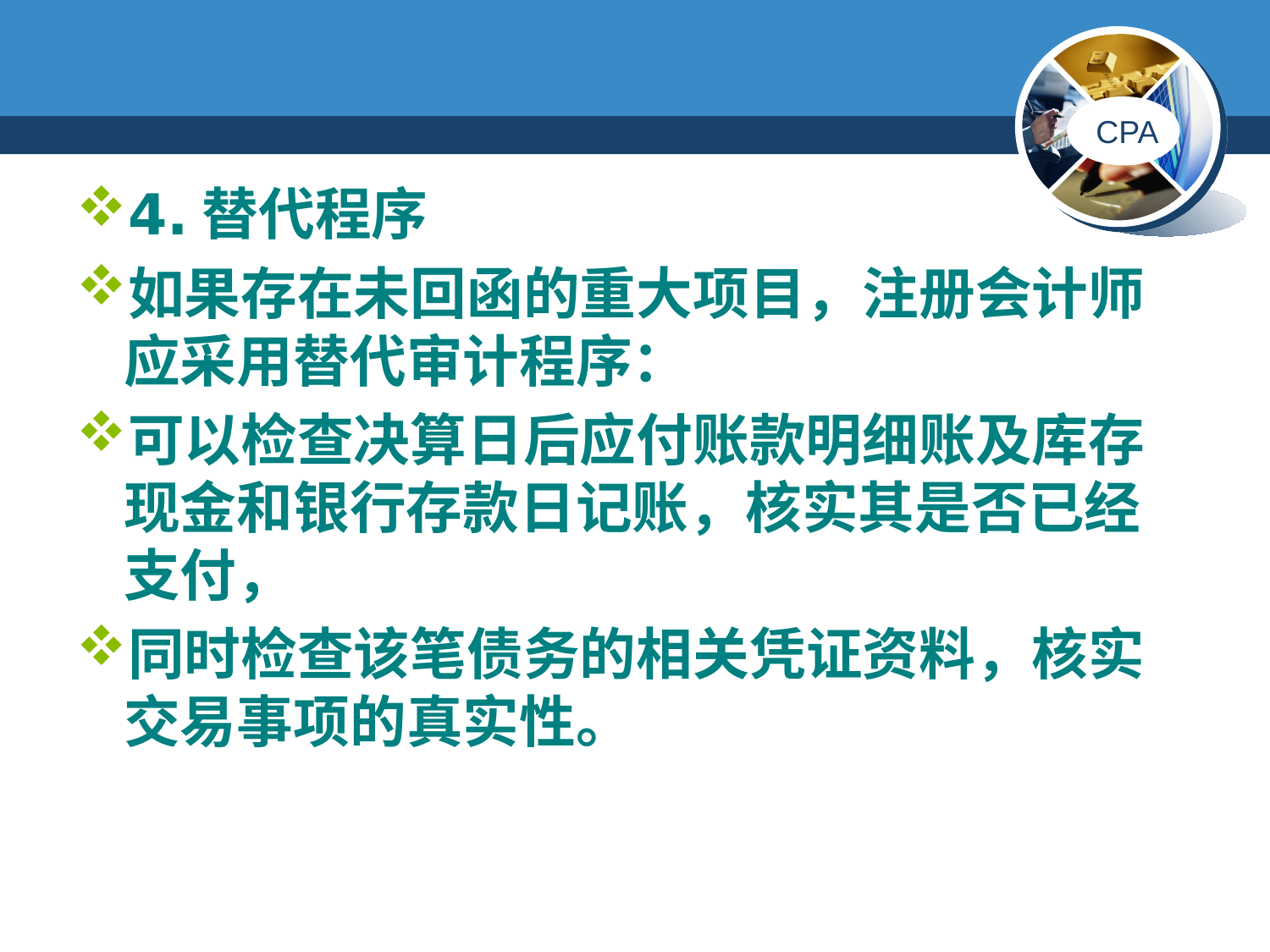

#
4.替代程序
如果存在未回函的重大项目，注册会计师应采用替代审计程序：
可以检查决算日后应付账款明细账及库存现金和银行存款日记账，核实其是否已经支付，
同时检查该笔债务的相关凭证资料，核实交易事项的真实性。